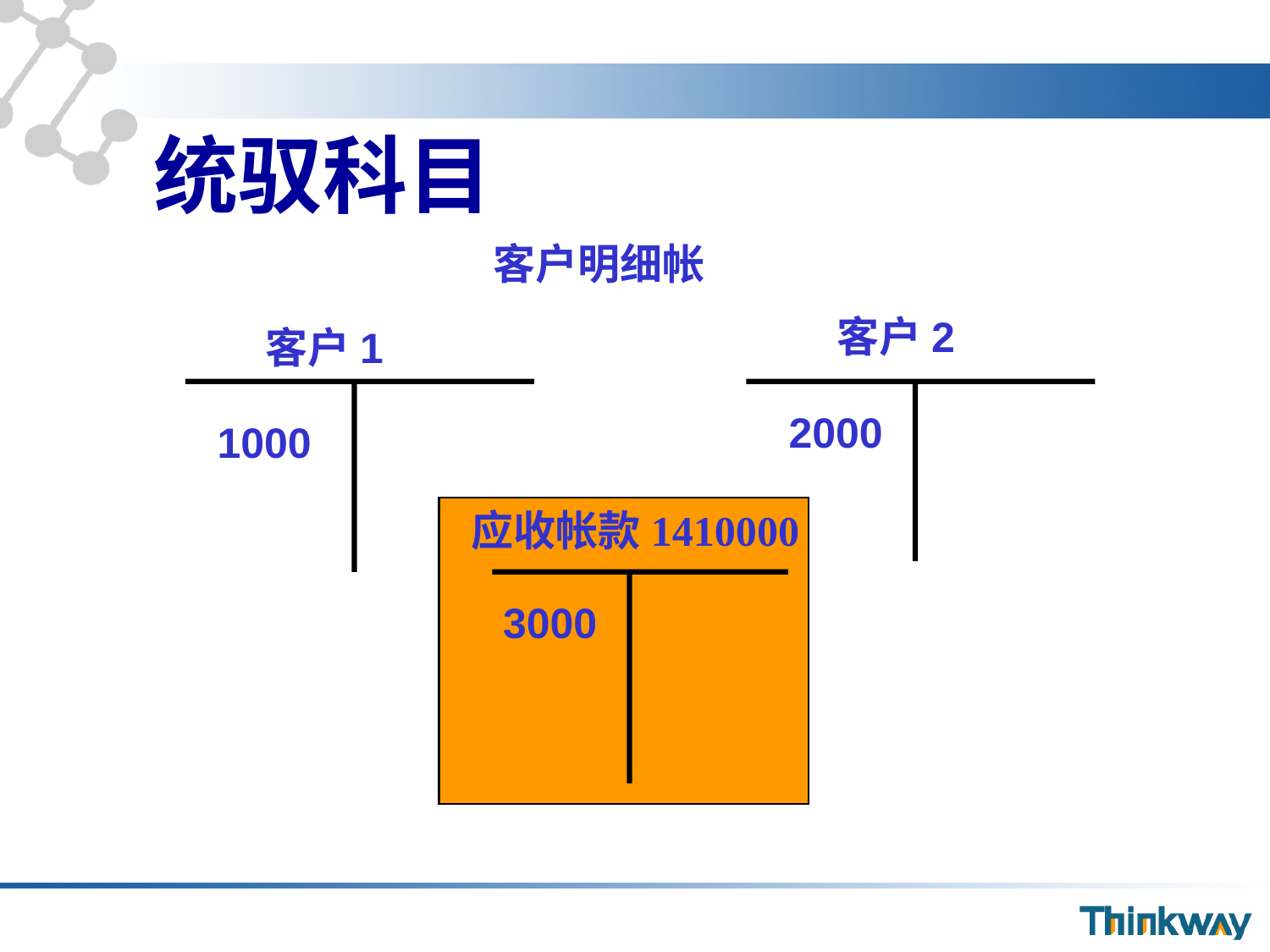

统驭科目
客户明细帐
客户2
客户1

2000
1000

 应收帐款1410000

3000